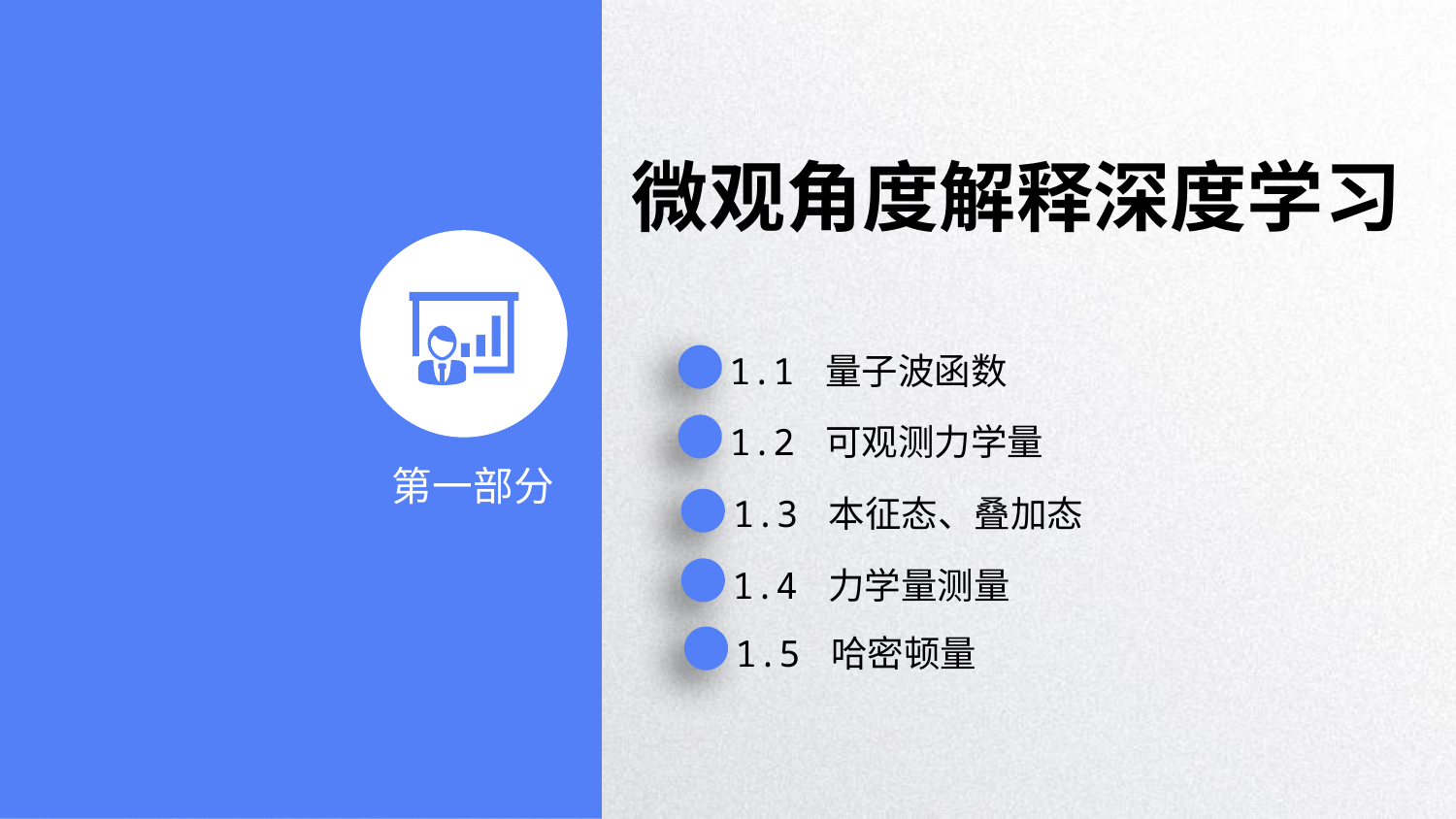

微观角度解释深度学习

1.1 量子波函数

1.2 可观测力学量

第一部分
1.3 本征态、叠加态

1.4 力学量测量

1.5 哈密顿量